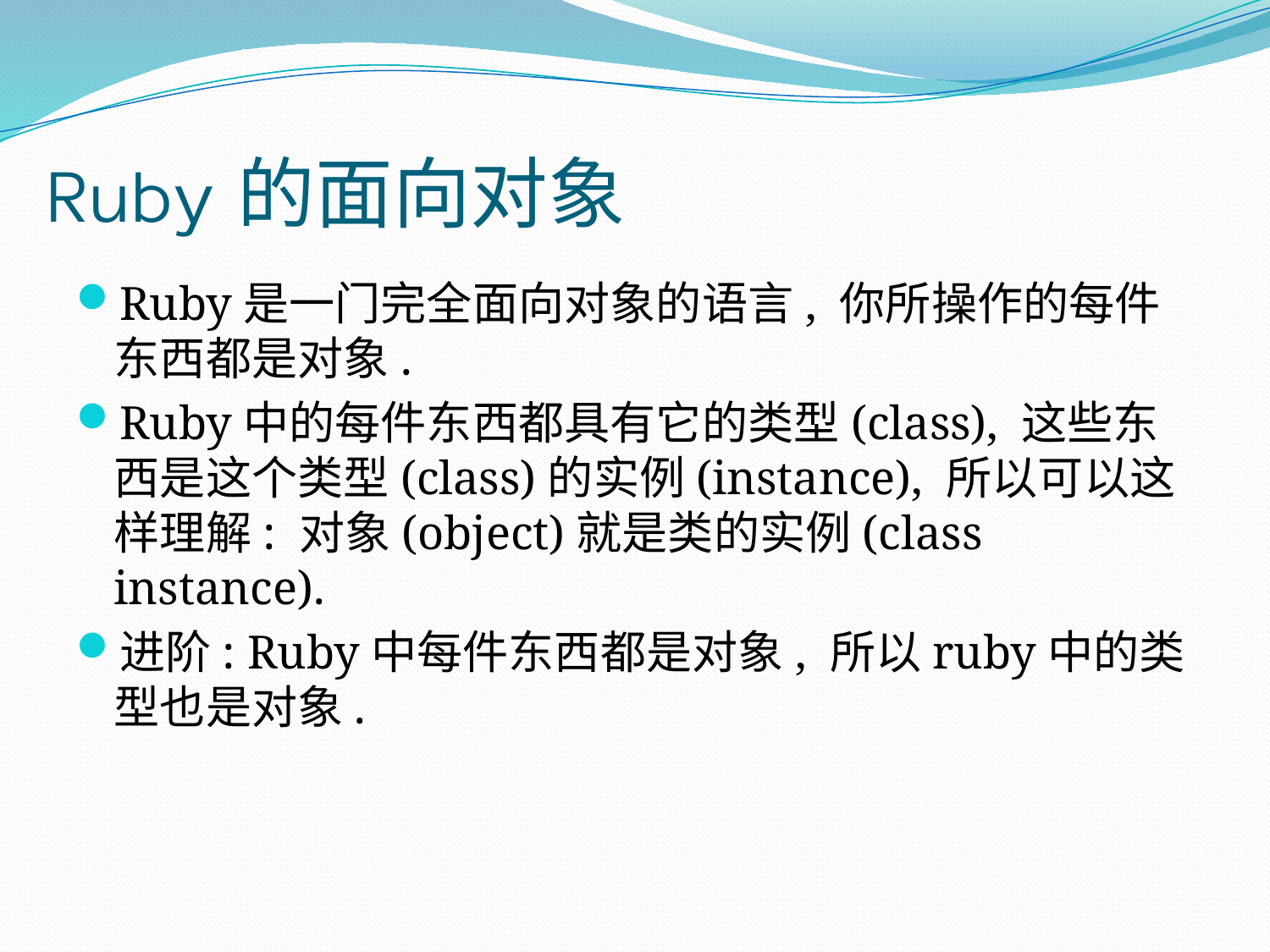

# Ruby的面向对象
Ruby是一门完全面向对象的语言, 你所操作的每件东西都是对象.
Ruby中的每件东西都具有它的类型(class), 这些东西是这个类型(class)的实例(instance), 所以可以这样理解: 对象(object)就是类的实例(class instance).
进阶: Ruby中每件东西都是对象, 所以ruby中的类型也是对象.